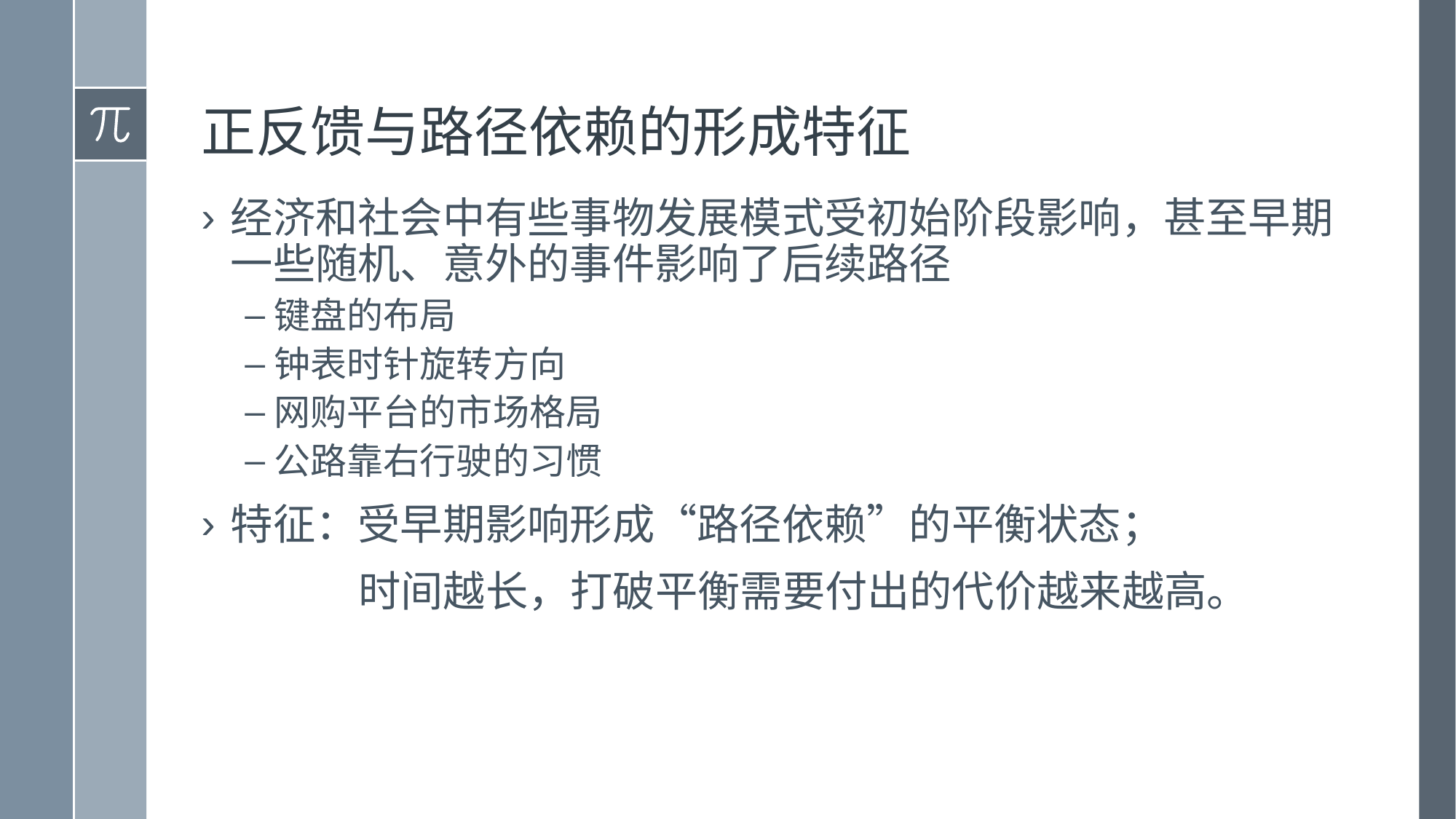

# 正反馈与路径依赖的形成特征
经济和社会中有些事物发展模式受初始阶段影响，甚至早期一些随机、意外的事件影响了后续路径
键盘的布局
钟表时针旋转方向
网购平台的市场格局
公路靠右行驶的习惯
特征：受早期影响形成“路径依赖”的平衡状态；
	    时间越长，打破平衡需要付出的代价越来越高。